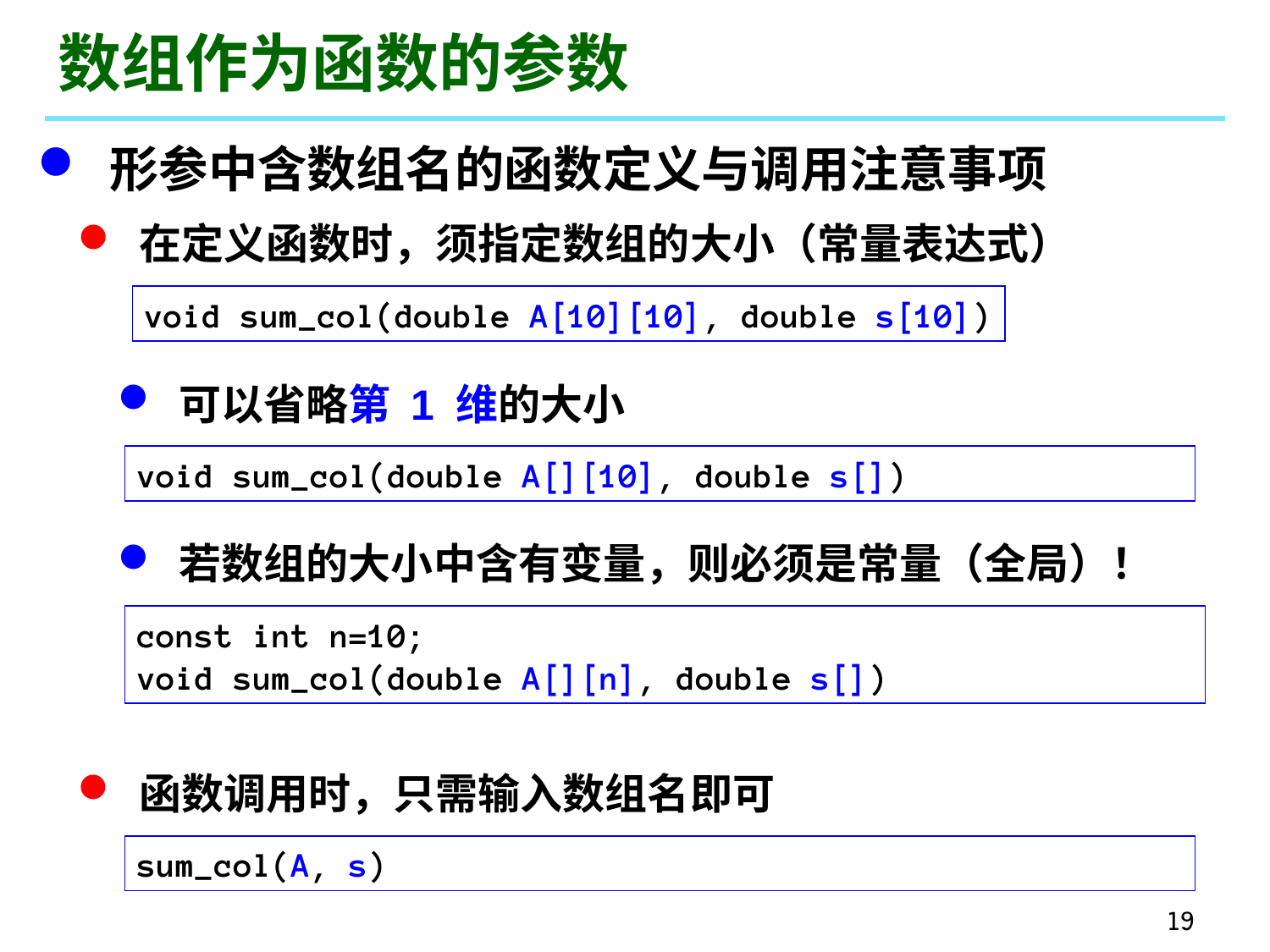

# 数组作为函数的参数
 形参中含数组名的函数定义与调用注意事项
 在定义函数时，须指定数组的大小（常量表达式）
void sum_col(double A[10][10], double s[10])
 可以省略第 1 维的大小
void sum_col(double A[][10], double s[])
 若数组的大小中含有变量，则必须是常量（全局）！
const int n=10;
void sum_col(double A[][n], double s[])
 函数调用时，只需输入数组名即可
sum_col(A, s)
19